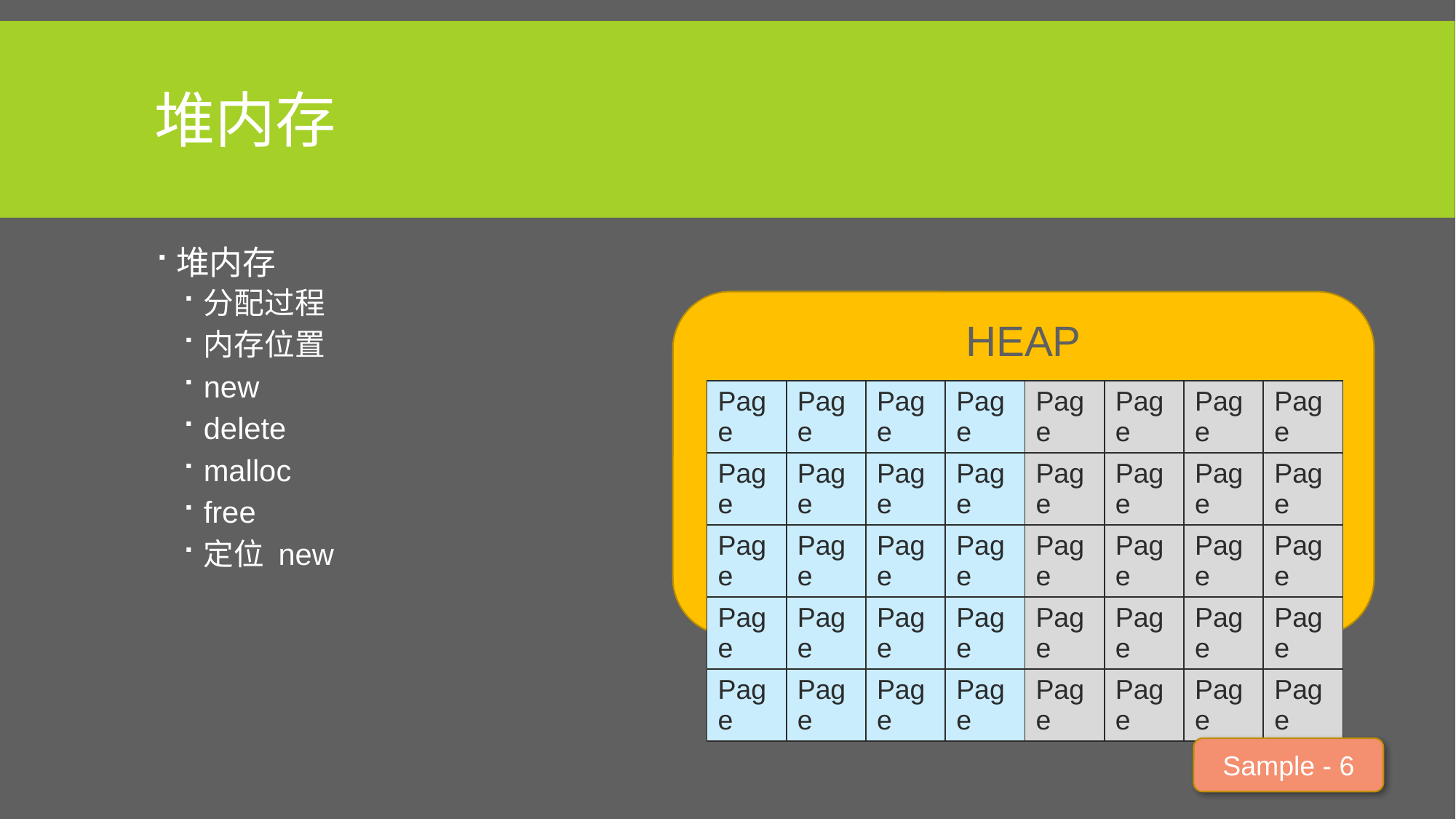

# 堆内存
堆内存
分配过程
内存位置
new
delete
malloc
free
定位 new
HEAP
| Page | Page | Page | Page | Page | Page | Page | Page |
| --- | --- | --- | --- | --- | --- | --- | --- |
| Page | Page | Page | Page | Page | Page | Page | Page |
| Page | Page | Page | Page | Page | Page | Page | Page |
| Page | Page | Page | Page | Page | Page | Page | Page |
| Page | Page | Page | Page | Page | Page | Page | Page |
Sample - 6